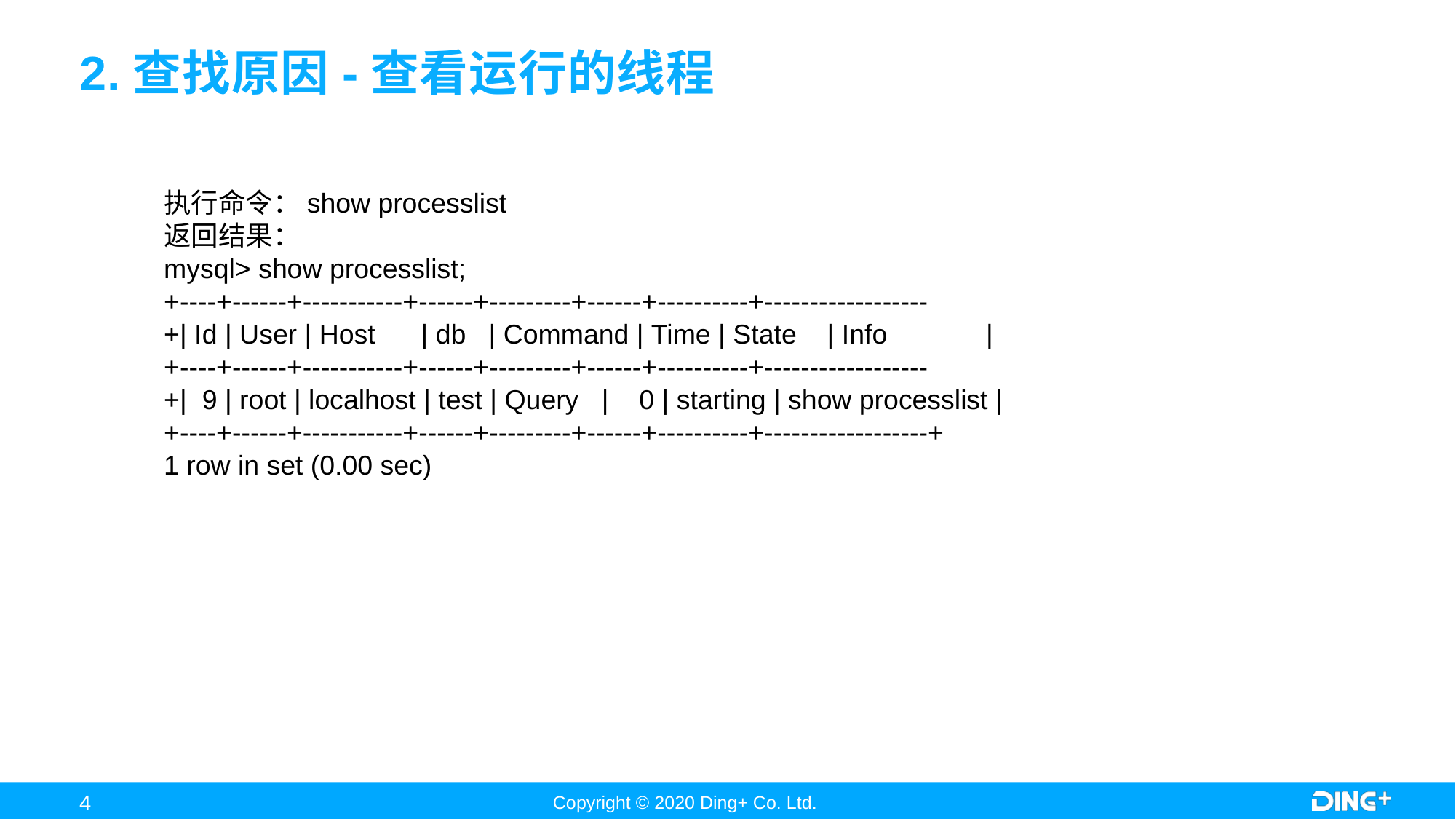

# 2.查找原因-查看运行的线程
执行命令：show processlist
返回结果：
mysql> show processlist;
+----+------+-----------+------+---------+------+----------+------------------+| Id | User | Host      | db   | Command | Time | State    | Info             |
+----+------+-----------+------+---------+------+----------+------------------+|  9 | root | localhost | test | Query   |    0 | starting | show processlist |
+----+------+-----------+------+---------+------+----------+------------------+
1 row in set (0.00 sec)
4
Copyright © 2020 Ding+ Co. Ltd.